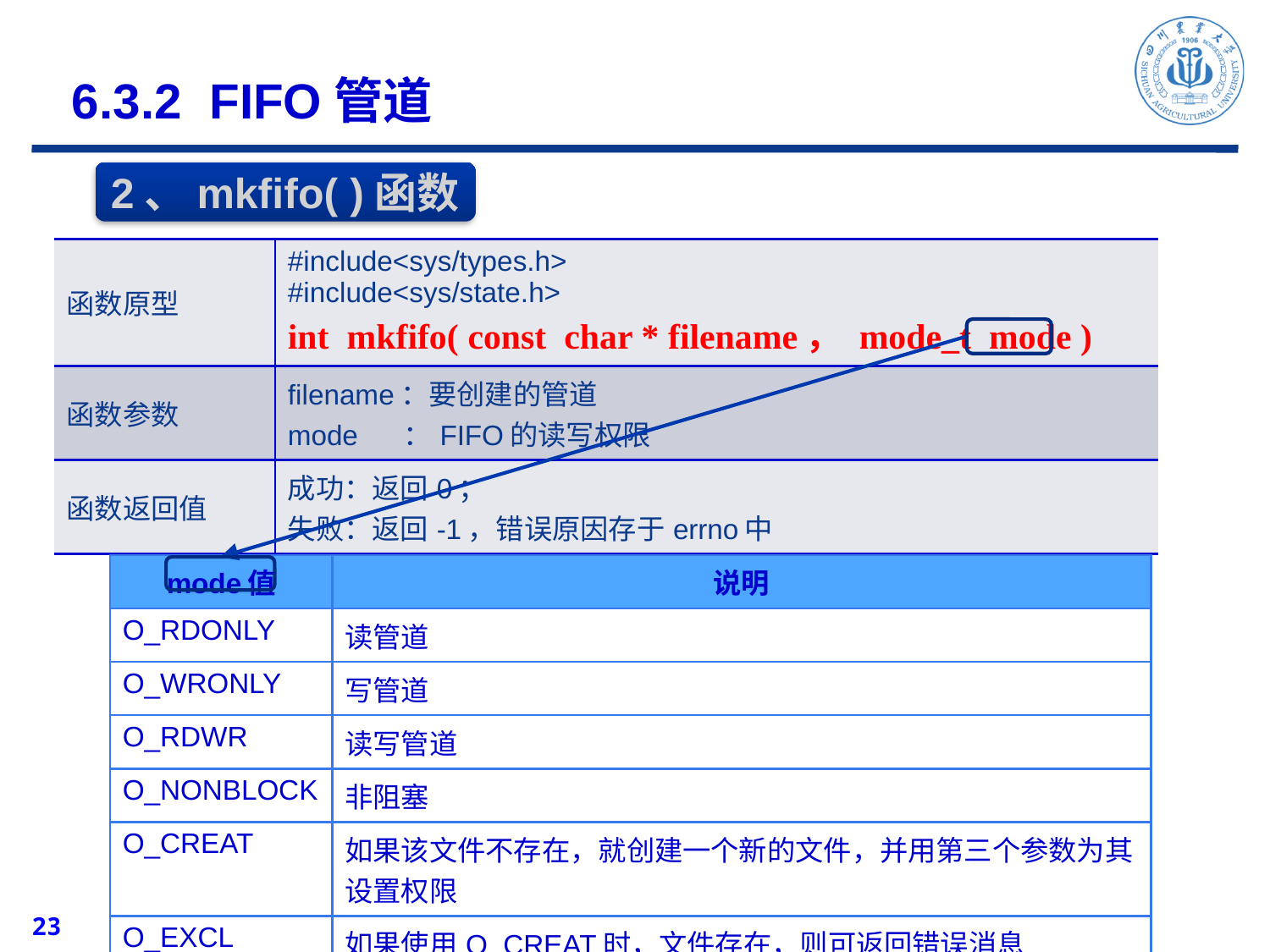

6.3.2  FIFO管道
2、mkfifo( )函数
| 函数原型 | #include<sys/types.h> #include<sys/state.h> int mkfifo( const char \* filename， mode\_t mode ) |
| --- | --- |
| 函数参数 | filename：要创建的管道 mode ：FIFO的读写权限 |
| 函数返回值 | 成功：返回0； 失败：返回-1，错误原因存于errno中 |

| mode值 | 说明 |
| --- | --- |
| O\_RDONLY | 读管道 |
| O\_WRONLY | 写管道 |
| O\_RDWR | 读写管道 |
| O\_NONBLOCK | 非阻塞 |
| O\_CREAT | 如果该文件不存在，就创建一个新的文件，并用第三个参数为其设置权限 |
| O\_EXCL | 如果使用O\_CREAT时，文件存在，则可返回错误消息 |